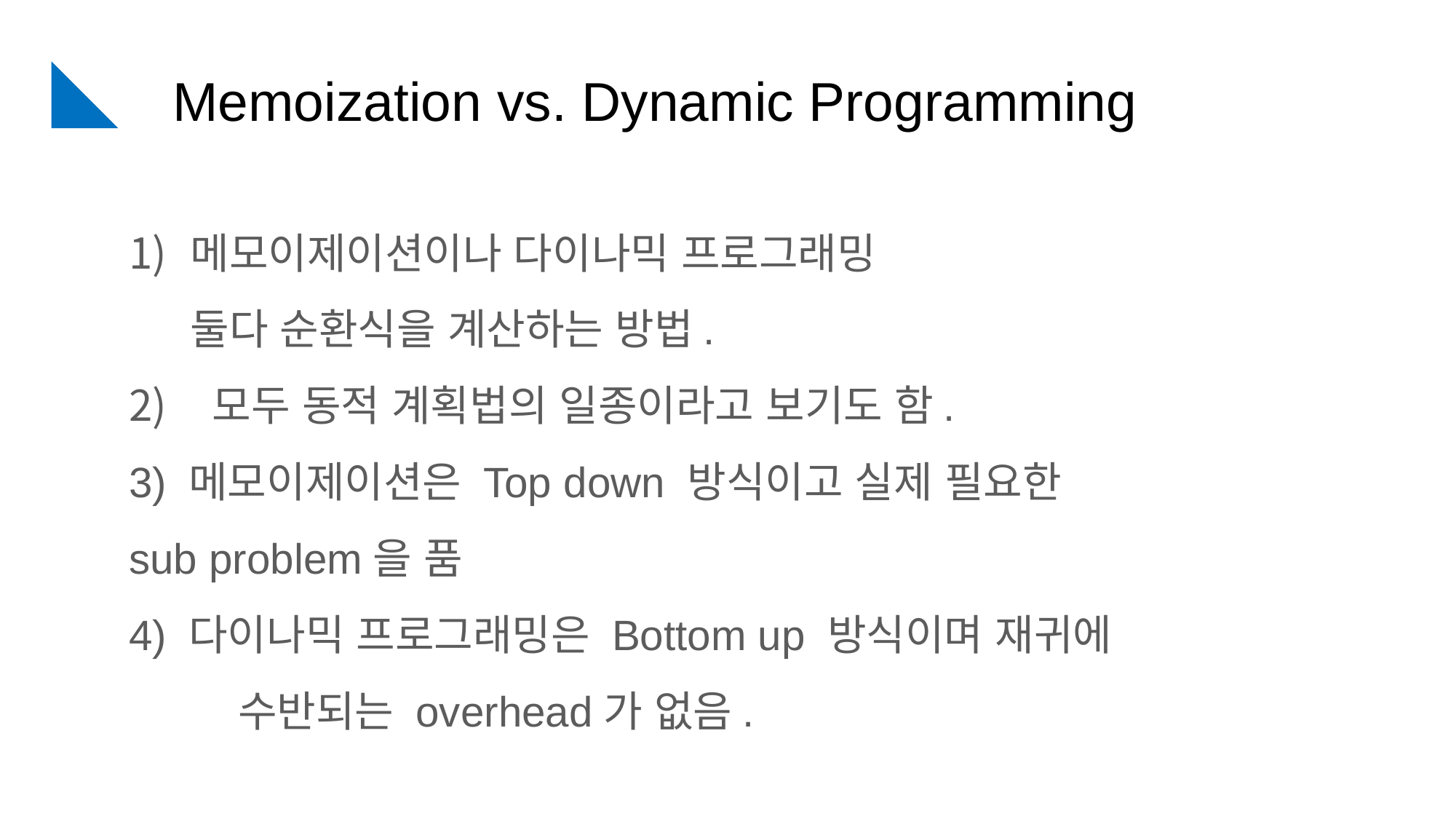

Memoization vs. Dynamic Programming
메모이제이션이나 다이나믹 프로그래밍                                   	둘다 순환식을 계산하는 방법.
 모두 동적 계획법의 일종이라고 보기도 함.
3) 메모이제이션은 Top down 방식이고 실제 필요한                          	sub problem을 품
4) 다이나믹 프로그래밍은 Bottom up 방식이며 재귀에                                      	수반되는 overhead가 없음.